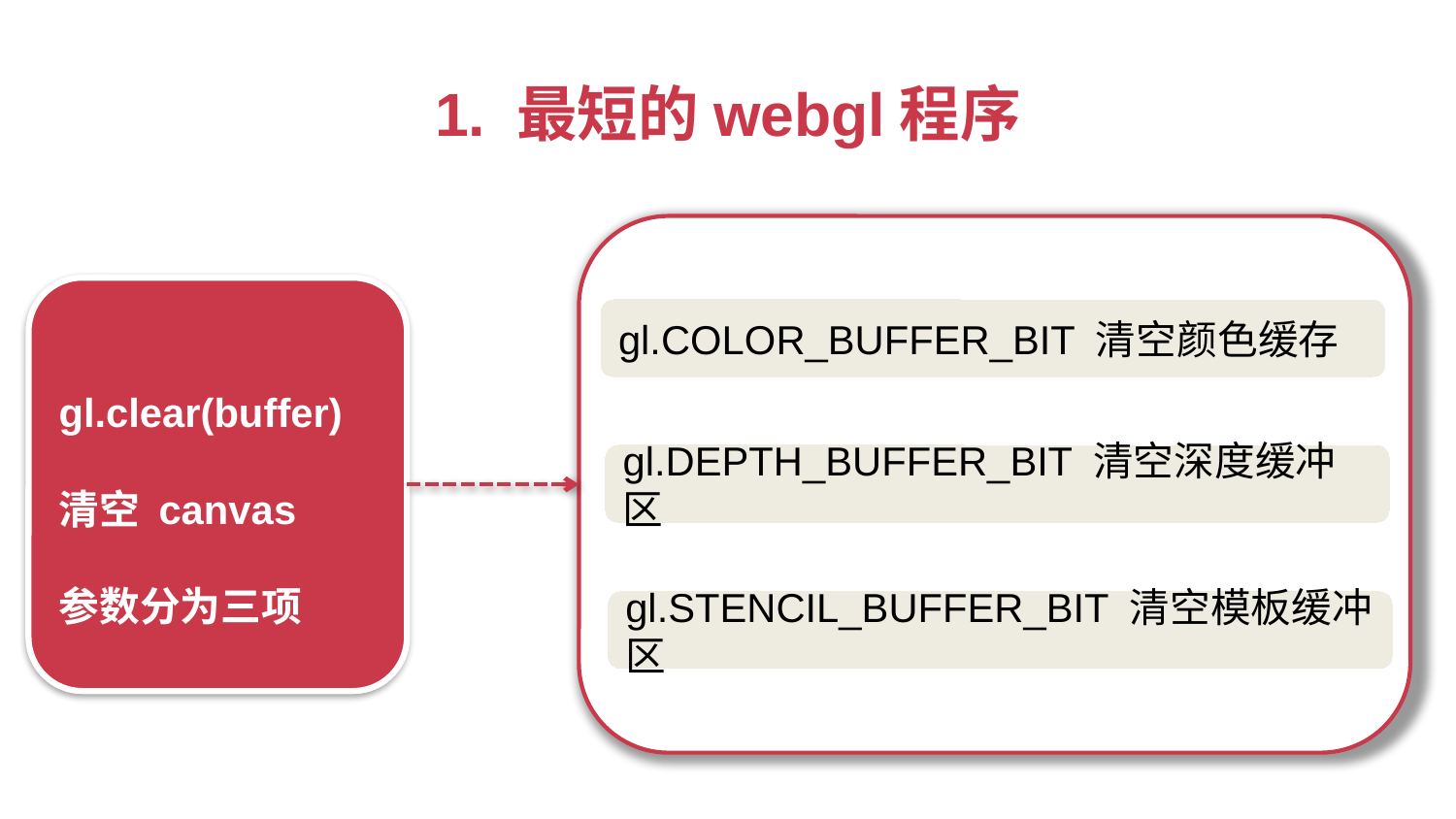

1. 最短的webgl程序

gl.clear(buffer) 清空 canvas
参数分为三项
gl.COLOR_BUFFER_BIT 清空颜色缓存
gl.DEPTH_BUFFER_BIT 清空深度缓冲区
gl.STENCIL_BUFFER_BIT 清空模板缓冲区